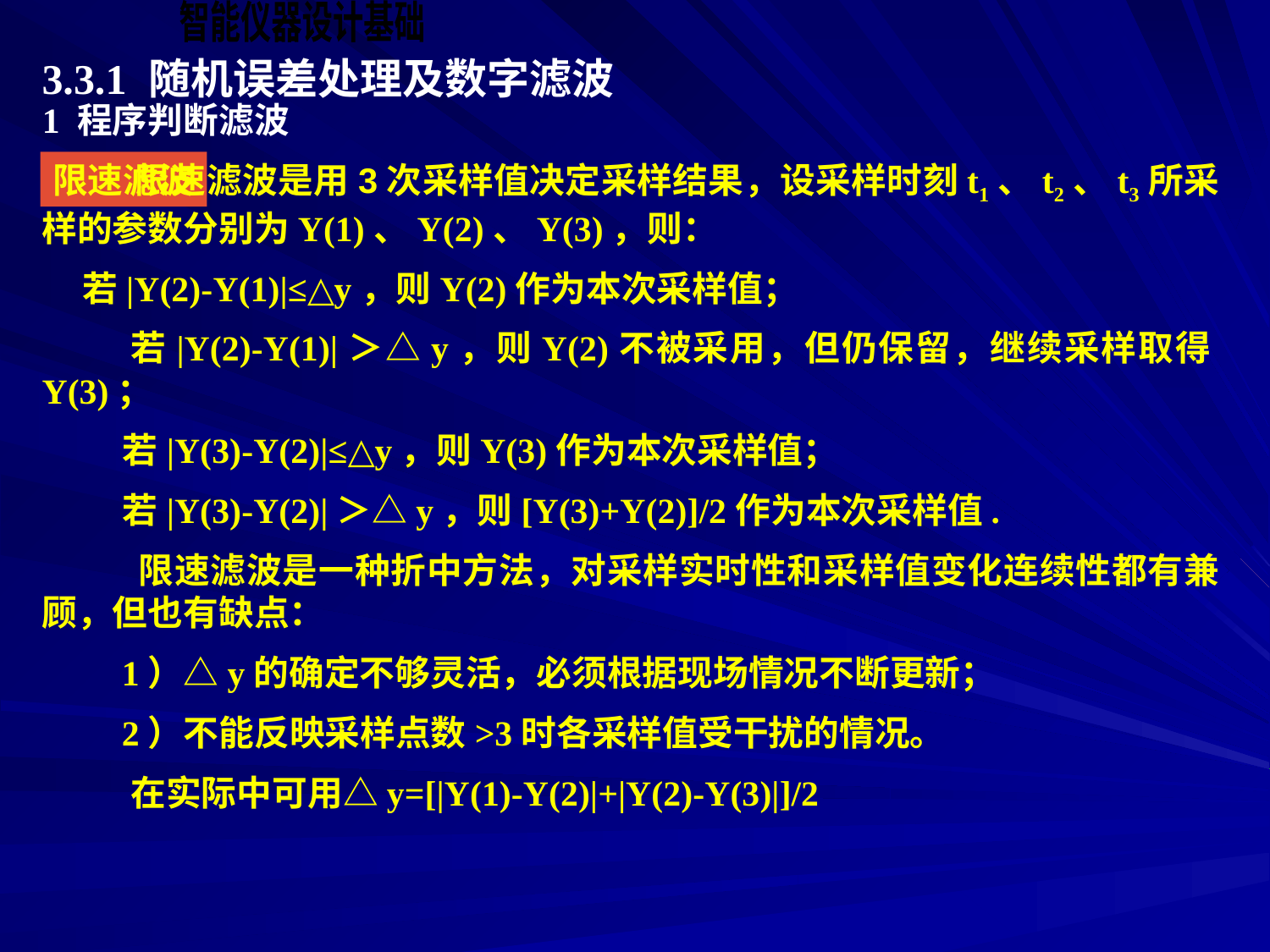

3.3.1 随机误差处理及数字滤波
1 程序判断滤波
          限速滤波是用3次采样值决定采样结果，设采样时刻t1、t2、t3所采样的参数分别为Y(1)、Y(2)、Y(3)，则：
    若|Y(2)-Y(1)|≤△y，则Y(2)作为本次采样值；
        若|Y(2)-Y(1)|＞△y，则Y(2)不被采用，但仍保留，继续采样取得Y(3)；
         若|Y(3)-Y(2)|≤△y，则Y(3)作为本次采样值；
         若|Y(3)-Y(2)|＞△y，则[Y(3)+Y(2)]/2作为本次采样值.
          限速滤波是一种折中方法，对采样实时性和采样值变化连续性都有兼顾，但也有缺点：
         1）△y的确定不够灵活，必须根据现场情况不断更新；
         2）不能反映采样点数>3时各采样值受干扰的情况。
          在实际中可用△y=[|Y(1)-Y(2)|+|Y(2)-Y(3)|]/2
限速滤波